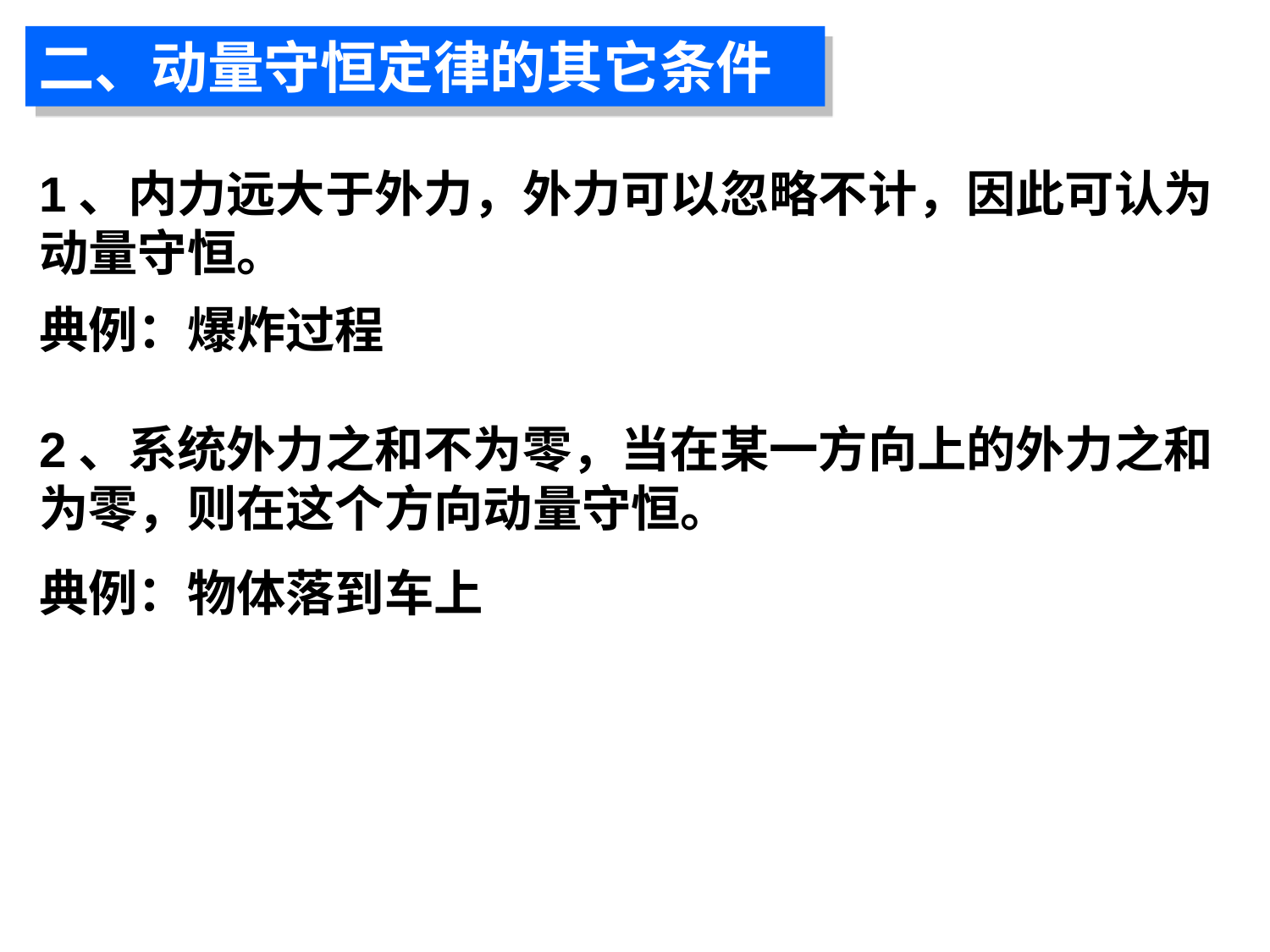

二、动量守恒定律的其它条件
1、内力远大于外力，外力可以忽略不计，因此可认为动量守恒。
典例：爆炸过程
2、系统外力之和不为零，当在某一方向上的外力之和为零，则在这个方向动量守恒。
典例：物体落到车上